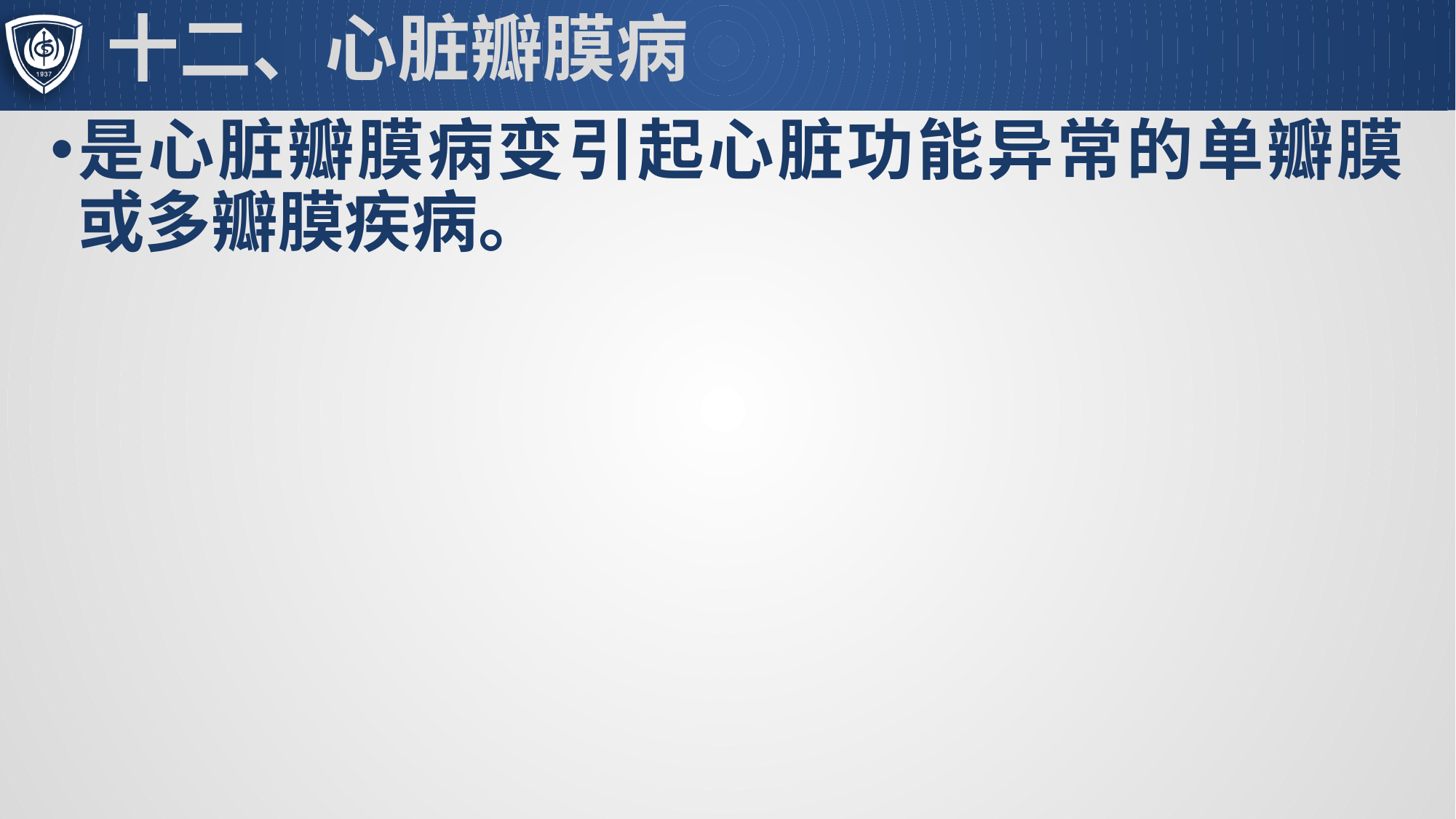

# 十二、心脏瓣膜病
是心脏瓣膜病变引起心脏功能异常的单瓣膜或多瓣膜疾病。